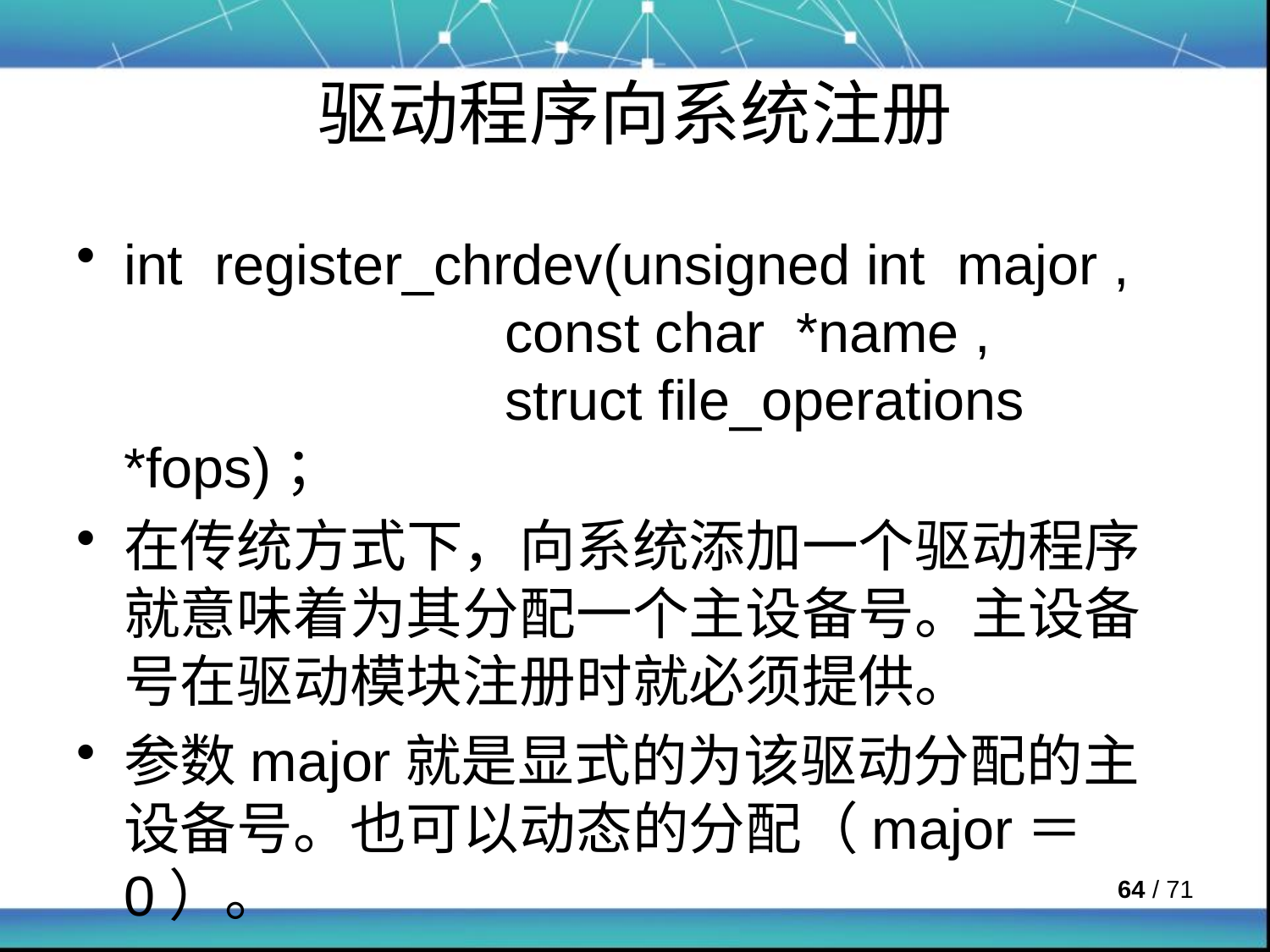

# 驱动程序向系统注册
int  register_chrdev(unsigned int  major , 			const char  *name , 					struct file_operations  *fops)；
在传统方式下，向系统添加一个驱动程序就意味着为其分配一个主设备号。主设备号在驱动模块注册时就必须提供。
参数major就是显式的为该驱动分配的主设备号。也可以动态的分配（major＝0）。
64 / 71